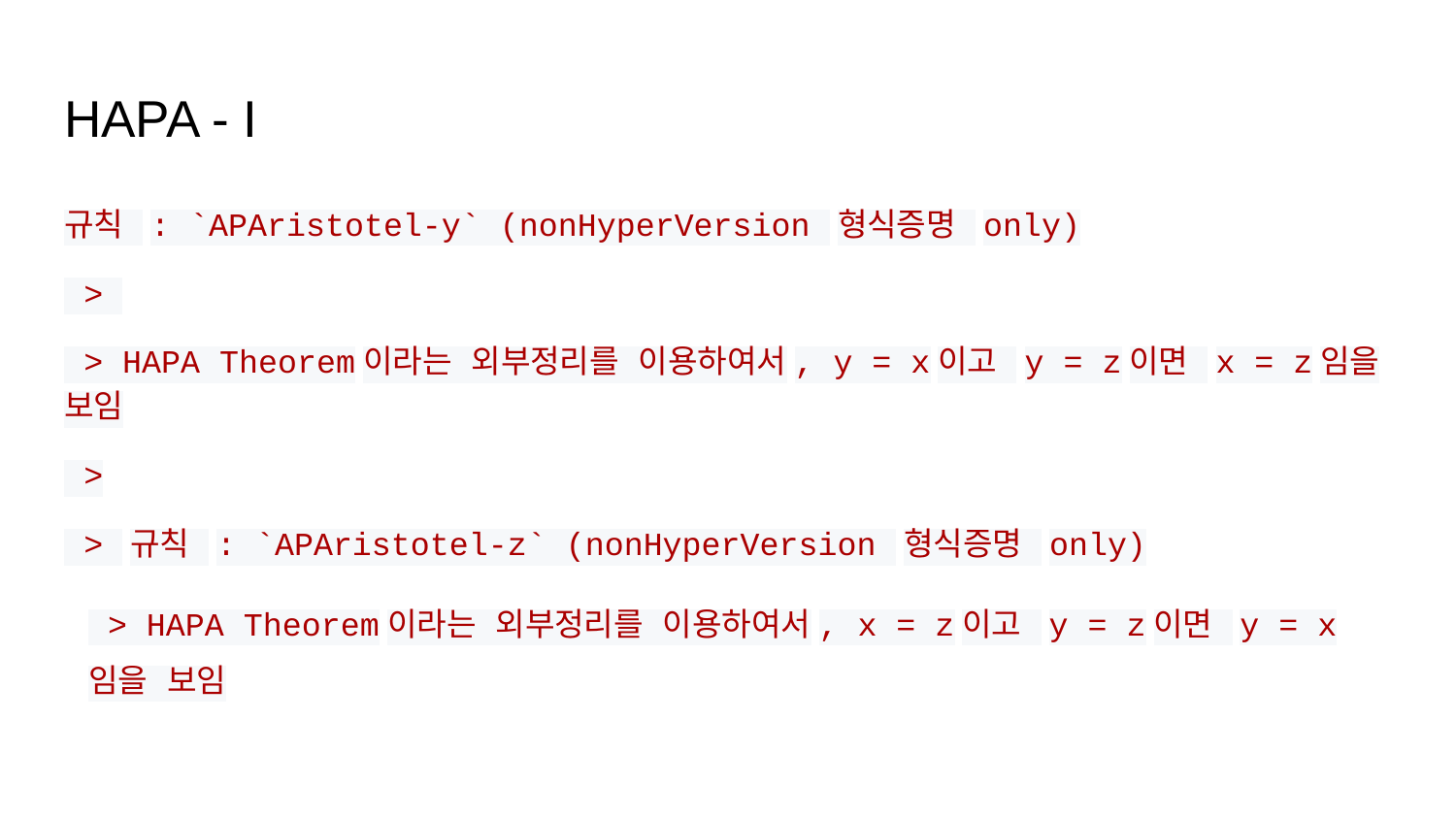

# HAPA - I
규칙 : `APAristotel-y` (nonHyperVersion 형식증명 only)
 >
 > HAPA Theorem이라는 외부정리를 이용하여서, y = x이고 y = z이면 x = z임을 보임
 >
 > 규칙 : `APAristotel-z` (nonHyperVersion 형식증명 only)
 > HAPA Theorem이라는 외부정리를 이용하여서, x = z이고 y = z이면 y = x임을 보임